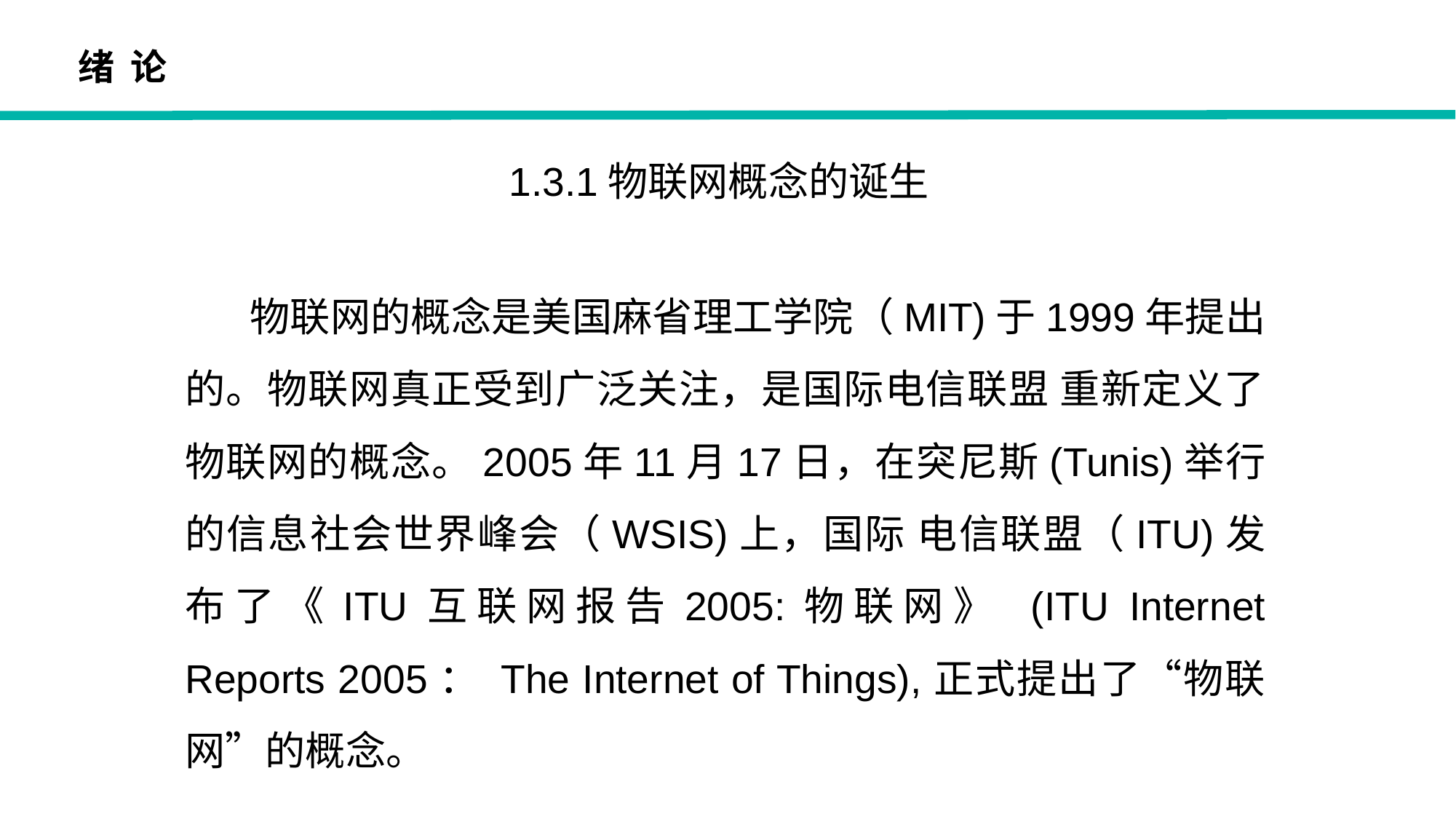

1.3.1物联网概念的诞生
物联网的概念是美国麻省理工学院（MIT)于1999年提出的。物联网真正受到广泛关注，是国际电信联盟 重新定义了物联网的概念。2005年11月17日，在突尼斯(Tunis)举行的信息社会世界峰会（WSIS)上，国际 电信联盟（ITU)发布了《ITU互联网报告2005:物联网》 (ITU Internet Reports 2005： The Internet of Things),正式提出了“物联网”的概念。